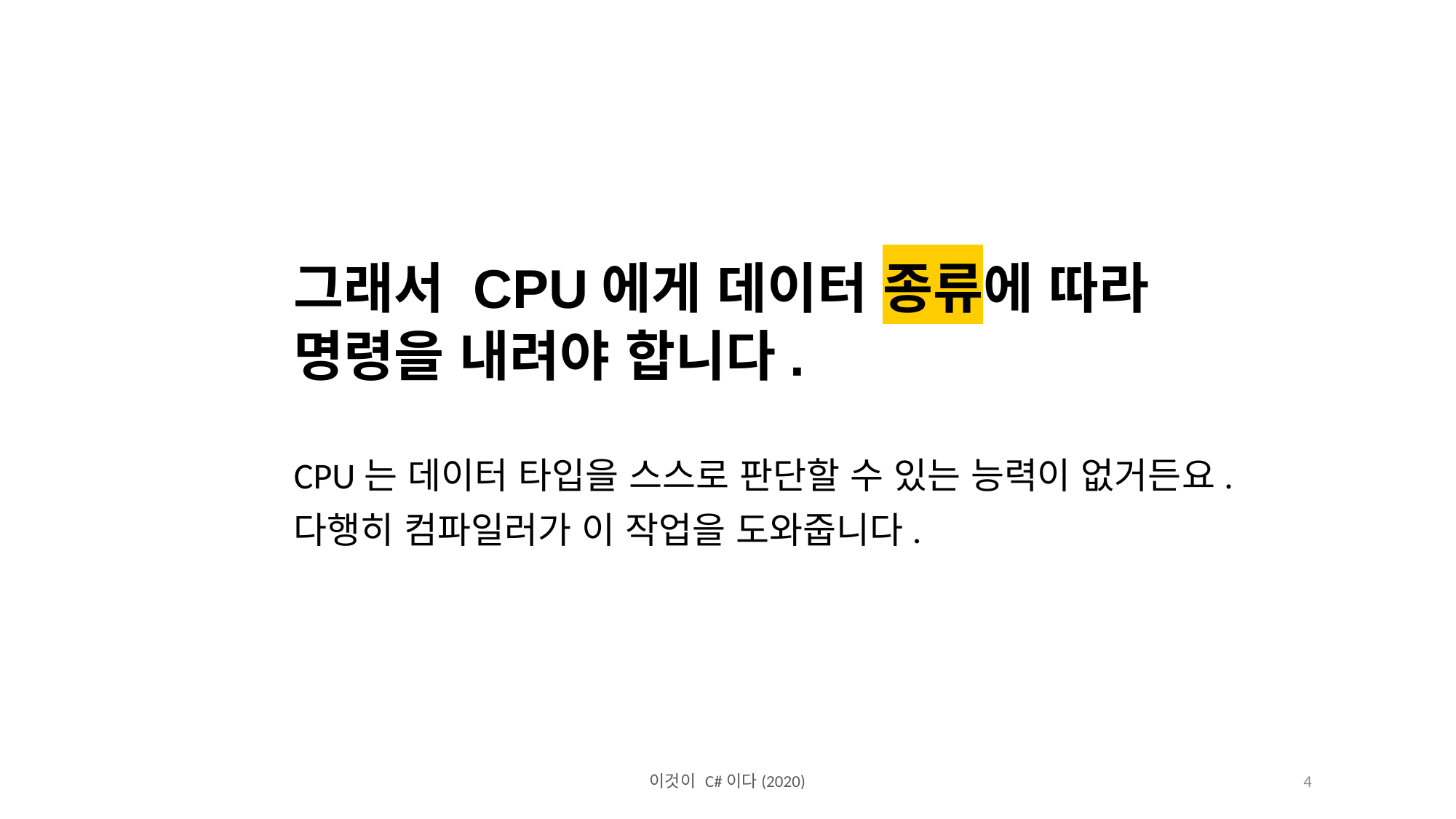

그래서 CPU에게 데이터 종류에 따라
명령을 내려야 합니다.

CPU는 데이터 타입을 스스로 판단할 수 있는 능력이 없거든요.
다행히 컴파일러가 이 작업을 도와줍니다.

이것이 C#이다(2020)
4